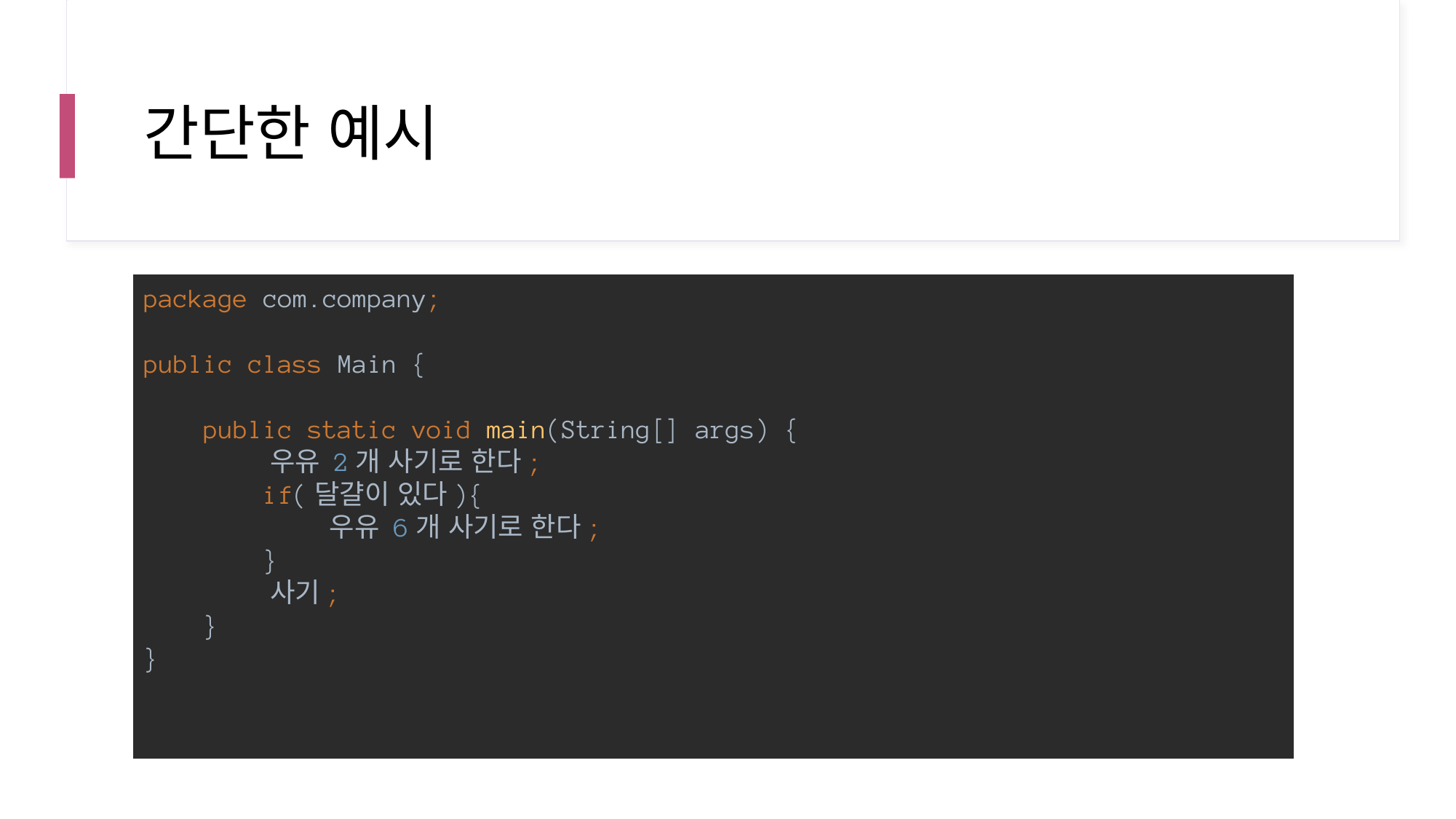

# 간단한 예시
package com.company;
public class Main {
    public static void main(String[] args) {
        우유 2개 사기로 한다;
        if(달걀이 있다){
            우유 6개 사기로 한다;
        }
        사기;
    }
}